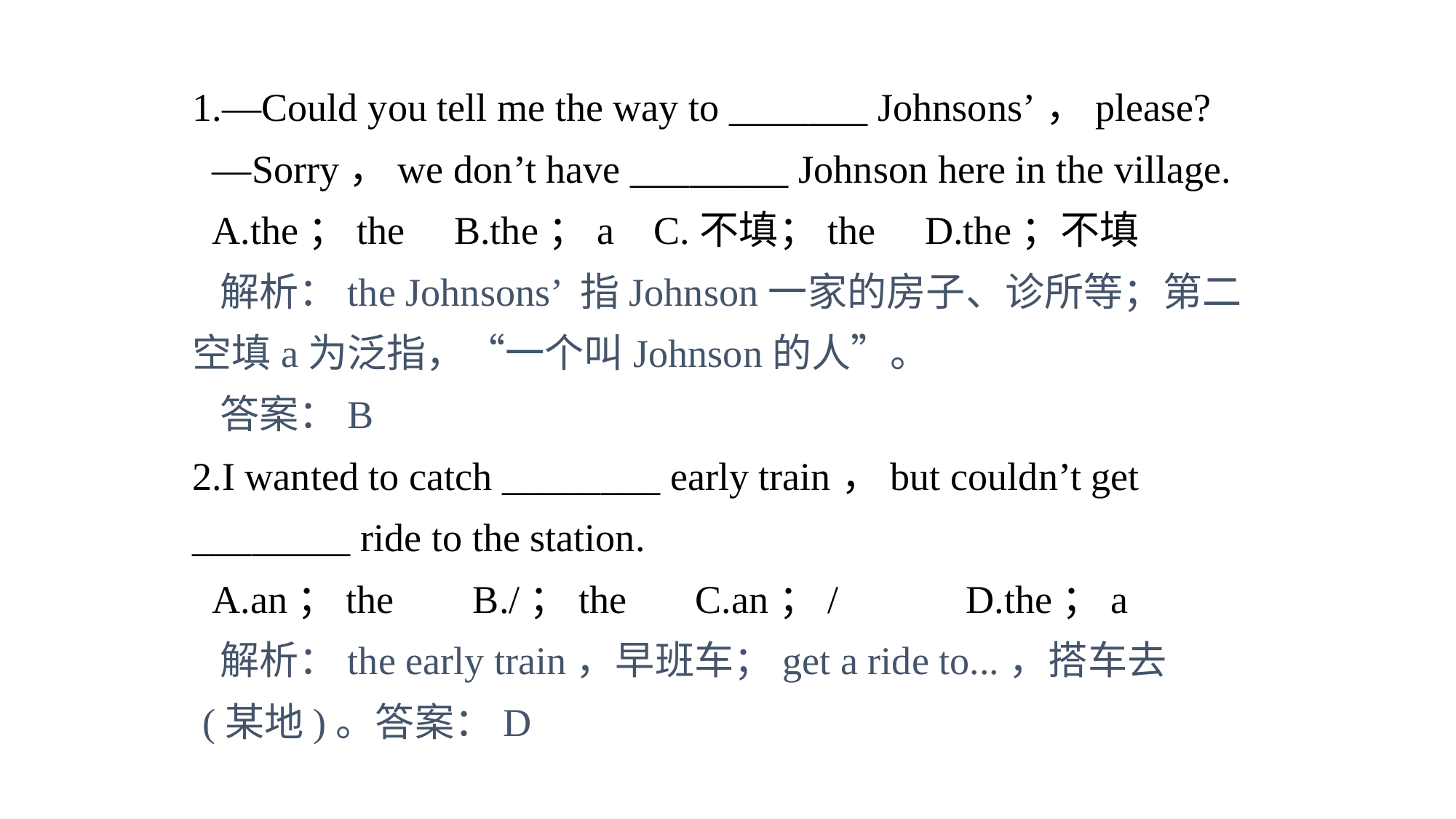

1.—Could you tell me the way to _______ Johnsons’，please?
  —Sorry，we don’t have ________ Johnson here in the village.
  A.the；the     B.the；a    C.不填；the     D.the；不填
  解析：the Johnsons’ 指Johnson一家的房子、诊所等；第二空填a为泛指，“一个叫Johnson的人”。
  答案：B
2.I wanted to catch ________ early train，but couldn’t get ________ ride to the station.
  A.an；the        B./；the       C.an；/             D.the；a
  解析：the early train，早班车；get a ride to...，搭车去
 (某地)。答案：D